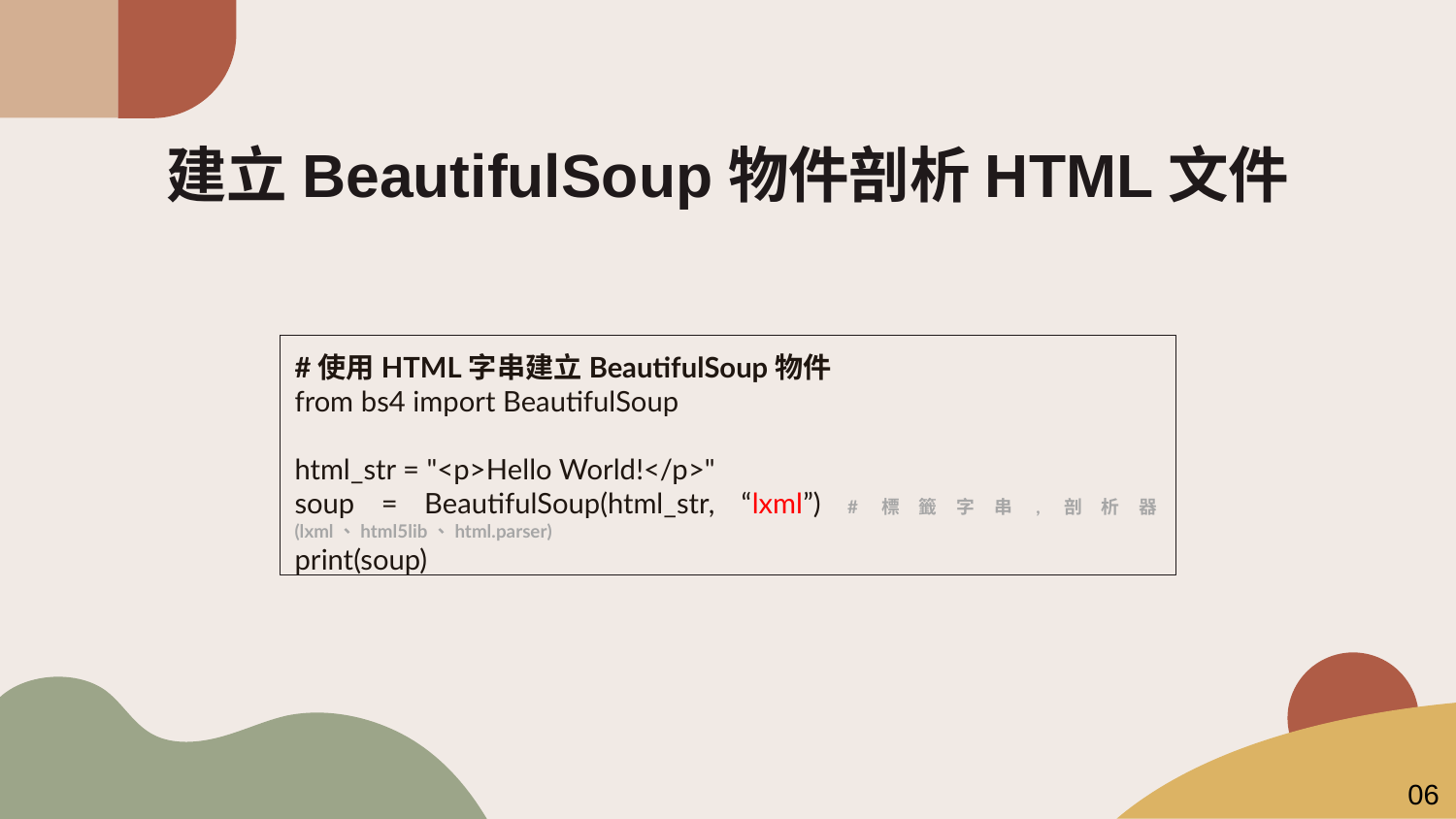

# 建立BeautifulSoup物件剖析HTML文件
#使用HTML字串建立BeautifulSoup物件
from bs4 import BeautifulSoup

html_str = "<p>Hello World!</p>"
soup = BeautifulSoup(html_str, “lxml”) #標籤字串,剖析器(lxml、html5lib、html.parser)
print(soup)
06